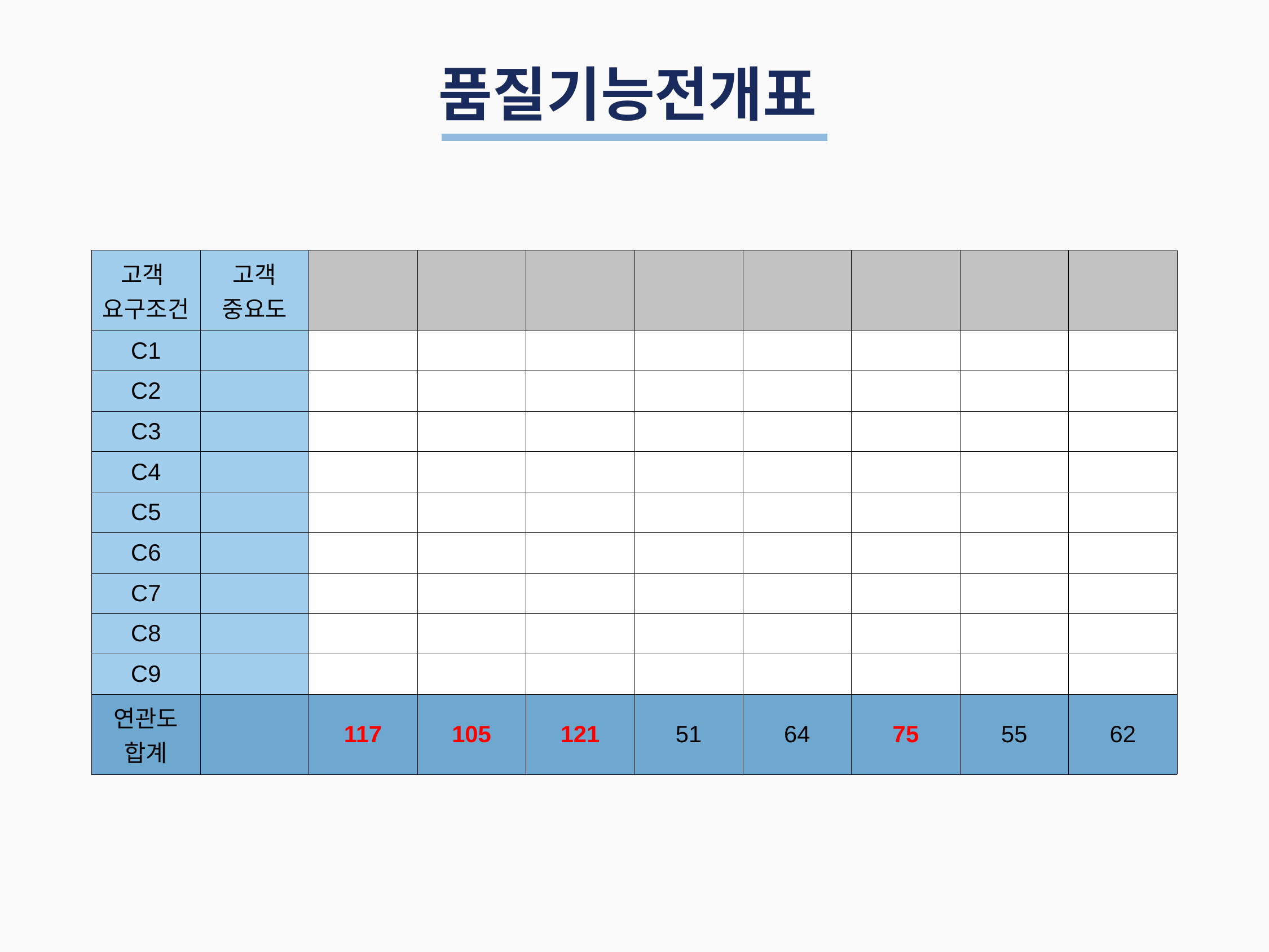

품질기능전개표
| 고객 요구조건 | 고객 중요도 |  |  |  |  |  |  |  |  |
| --- | --- | --- | --- | --- | --- | --- | --- | --- | --- |
| C1 |  |  |  |  |  |  |  |  |  |
| C2 |  |  |  |  |  |  |  |  |  |
| C3 |  |  |  |  |  |  |  |  |  |
| C4 |  |  |  |  |  |  |  |  |  |
| C5 |  |  |  |  |  |  |  |  |  |
| C6 |  |  |  |  |  |  |  |  |  |
| C7 |  |  |  |  |  |  |  |  |  |
| C8 |  |  |  |  |  |  |  |  |  |
| C9 |  |  |  |  |  |  |  |  |  |
| 연관도 합계 |  | 117 | 105 | 121 | 51 | 64 | 75 | 55 | 62 |